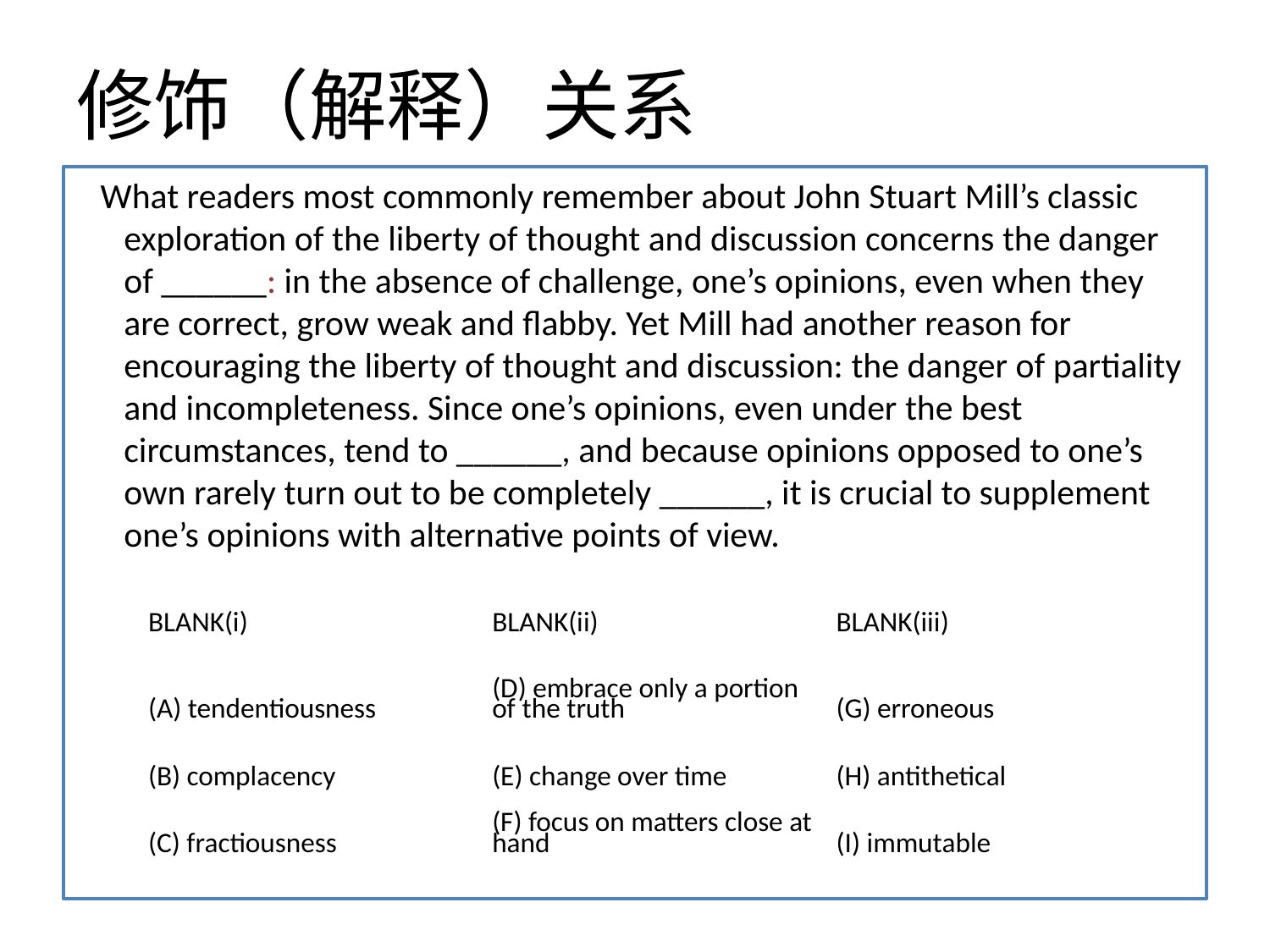

# 修饰（解释）关系
   What readers most commonly remember about John Stuart Mill’s classic exploration of the liberty of thought and discussion concerns the danger of ______: in the absence of challenge, one’s opinions, even when they are correct, grow weak and flabby. Yet Mill had another reason for encouraging the liberty of thought and discussion: the danger of partiality and incompleteness. Since one’s opinions, even under the best circumstances, tend to ______, and because opinions opposed to one’s own rarely turn out to be completely ______, it is crucial to supplement one’s opinions with alternative points of view.
| BLANK(i) | BLANK(ii) | BLANK(iii) |
| --- | --- | --- |
| (A) tendentiousness | (D) embrace only a portion of the truth | (G) erroneous |
| (B) complacency | (E) change over time | (H) antithetical |
| (C) fractiousness | (F) focus on matters close at hand | (I) immutable |